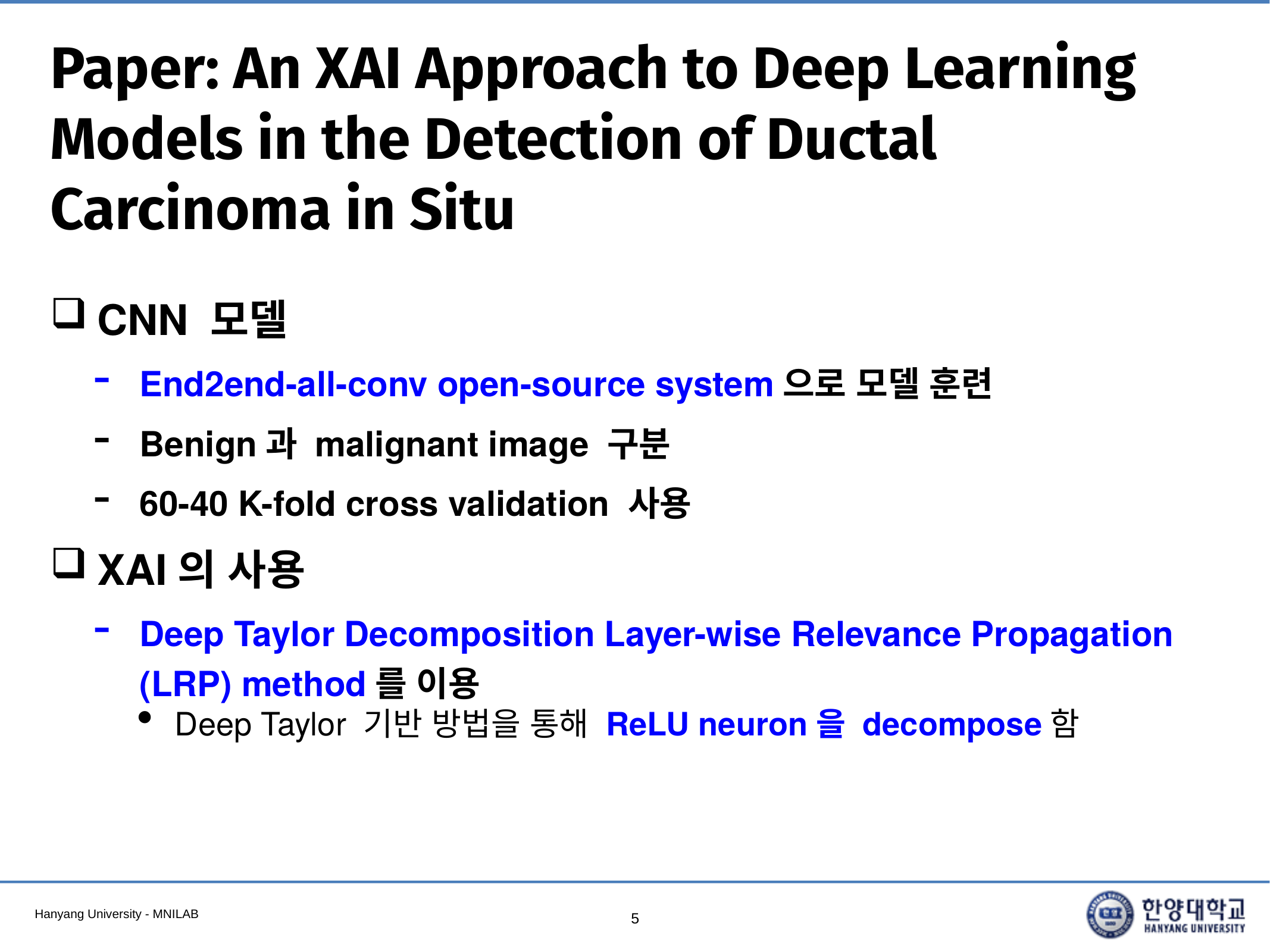

# Paper: An XAI Approach to Deep Learning Models in the Detection of Ductal Carcinoma in Situ
CNN 모델
End2end-all-conv open-source system으로 모델 훈련
Benign과 malignant image 구분
60-40 K-fold cross validation 사용
XAI의 사용
Deep Taylor Decomposition Layer-wise Relevance Propagation (LRP) method를 이용
Deep Taylor 기반 방법을 통해 ReLU neuron을 decompose함
5